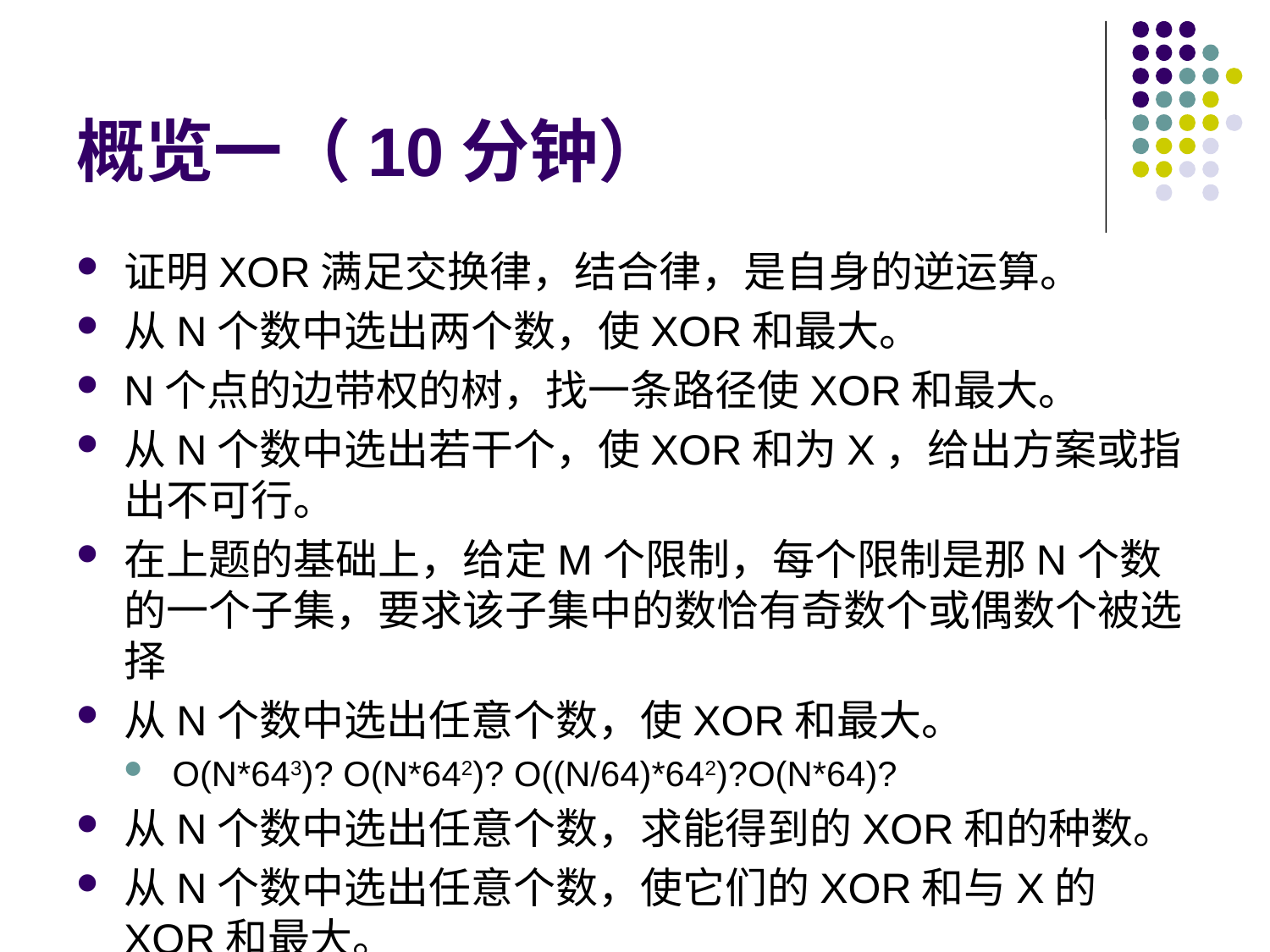

# 概览一（10分钟）
证明XOR满足交换律，结合律，是自身的逆运算。
从N个数中选出两个数，使XOR和最大。
N个点的边带权的树，找一条路径使XOR和最大。
从N个数中选出若干个，使XOR和为X，给出方案或指出不可行。
在上题的基础上，给定M个限制，每个限制是那N个数的一个子集，要求该子集中的数恰有奇数个或偶数个被选择
从N个数中选出任意个数，使XOR和最大。
O(N*643)? O(N*642)? O((N/64)*642)?O(N*64)?
从N个数中选出任意个数，求能得到的XOR和的种数。
从N个数中选出任意个数，使它们的XOR和与X的XOR和最大。